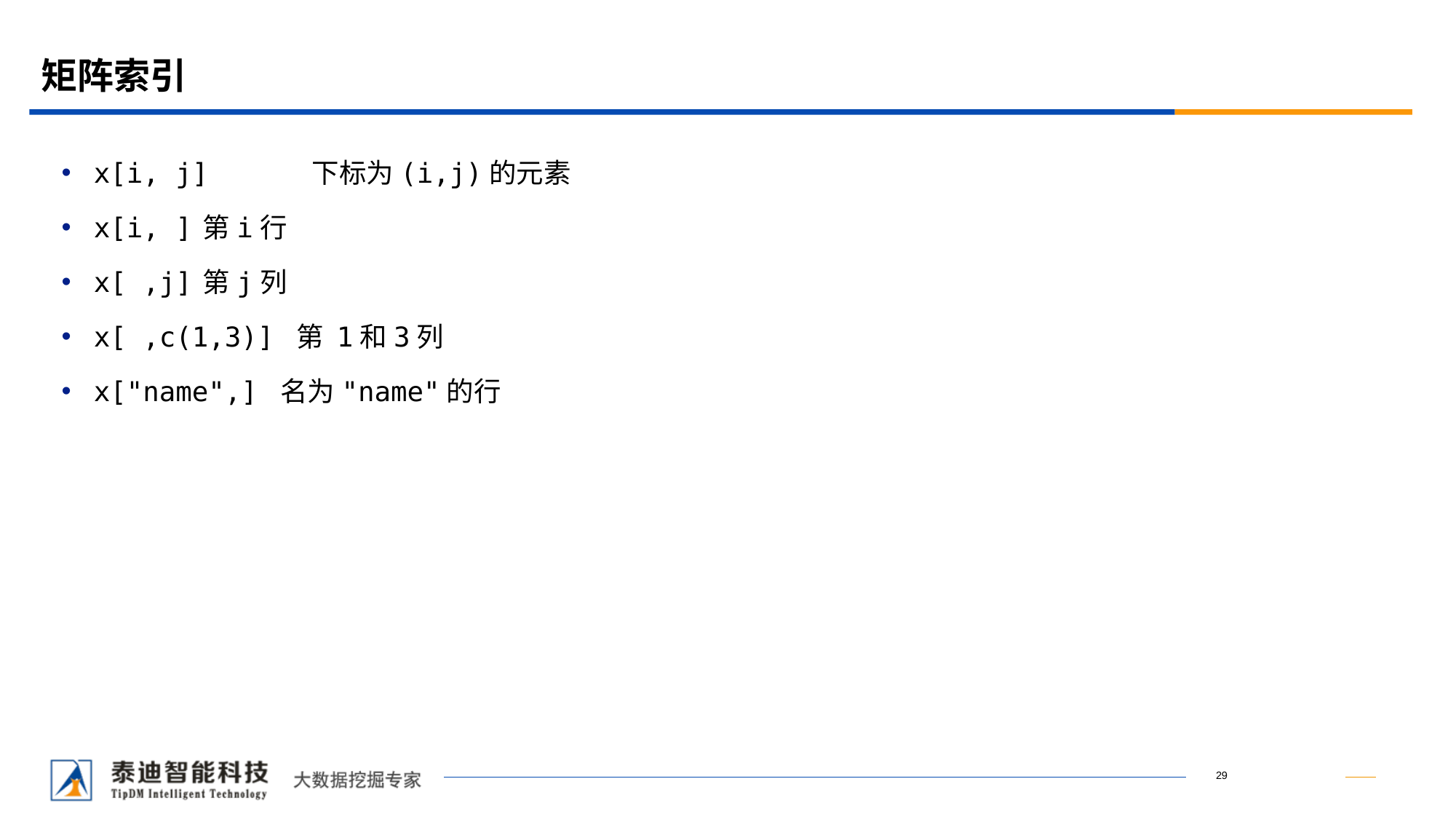

# 矩阵索引
x[i, j]	下标为(i,j)的元素
x[i, ]	第i行
x[ ,j]	第j列
x[ ,c(1,3)] 第 1和3列
x["name",] 名为"name"的行